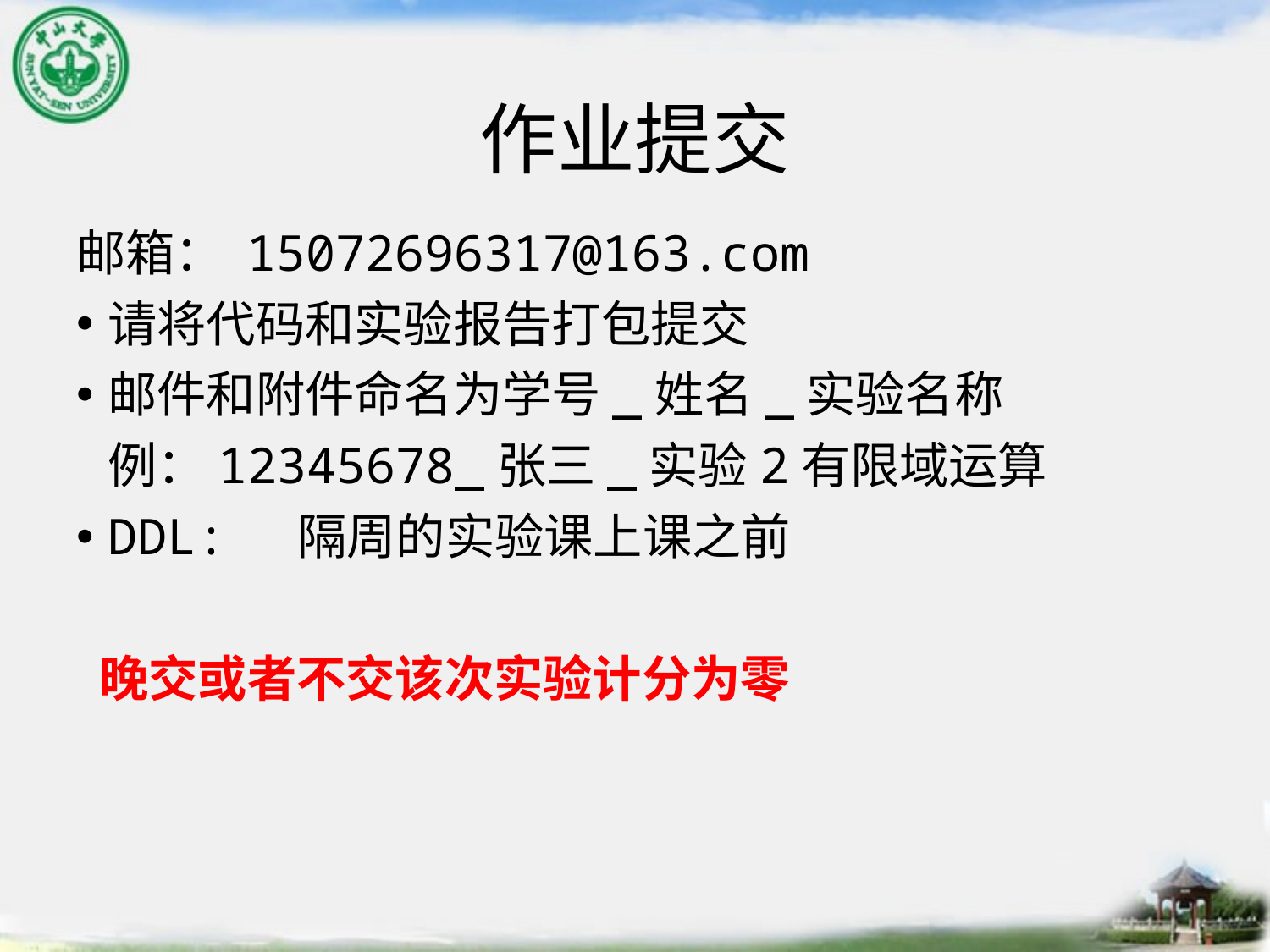

# 作业提交
邮箱： 15072696317@163.com
请将代码和实验报告打包提交
邮件和附件命名为学号_姓名_实验名称
	例：12345678_张三_实验2有限域运算
DDL:  隔周的实验课上课之前

 晚交或者不交该次实验计分为零